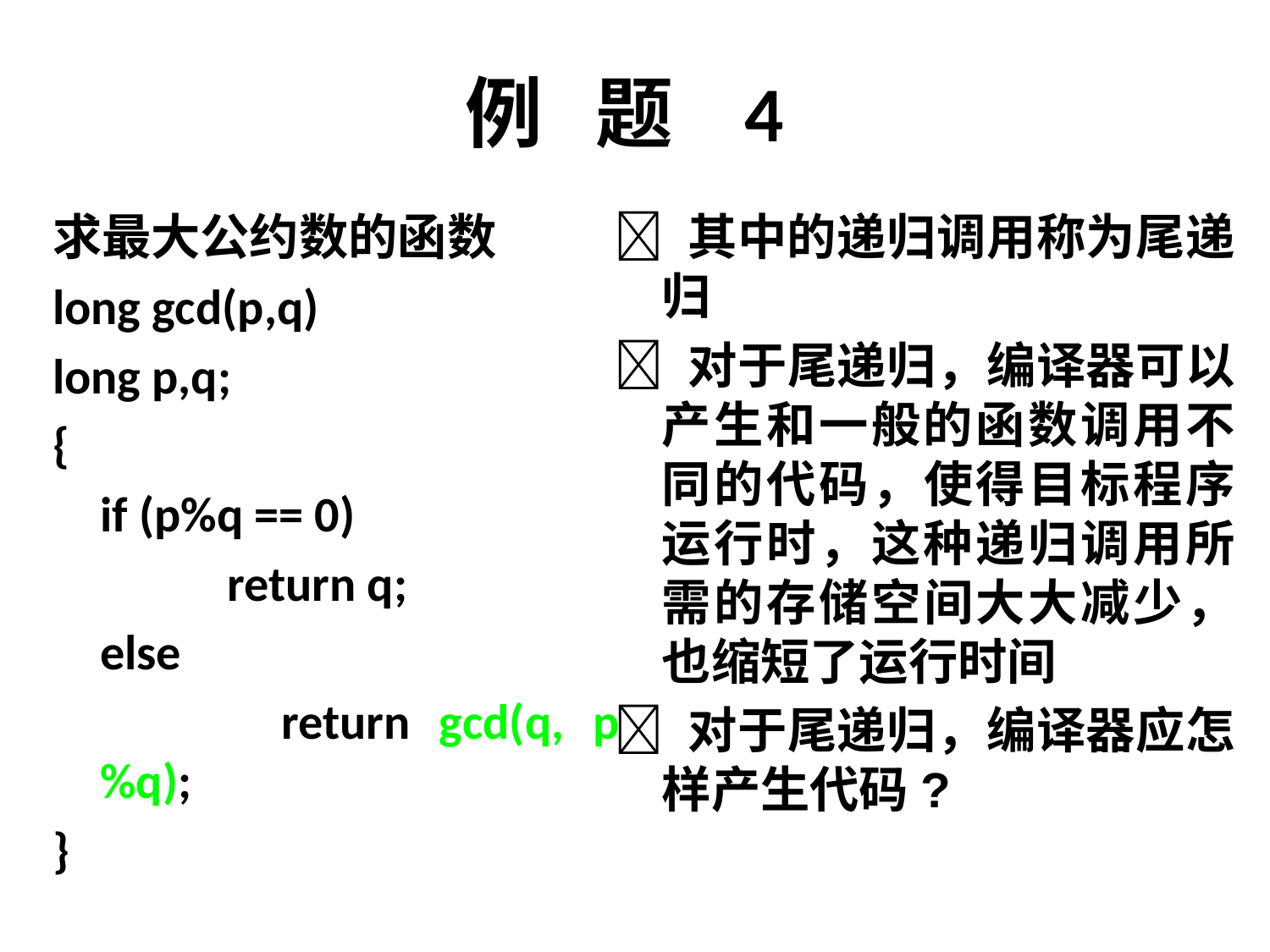

# 例   题   4
求最大公约数的函数
long gcd(p,q)
long p,q;
{
	if (p%q == 0)
	   	return q;
	else
	   	return gcd(q, p%q);
}

• 其中的递归调用称为尾递归
• 对于尾递归，编译器可以产生和一般的函数调用不同的代码，使得目标程序运行时，这种递归调用所需的存储空间大大减少，也缩短了运行时间
• 对于尾递归，编译器应怎样产生代码?